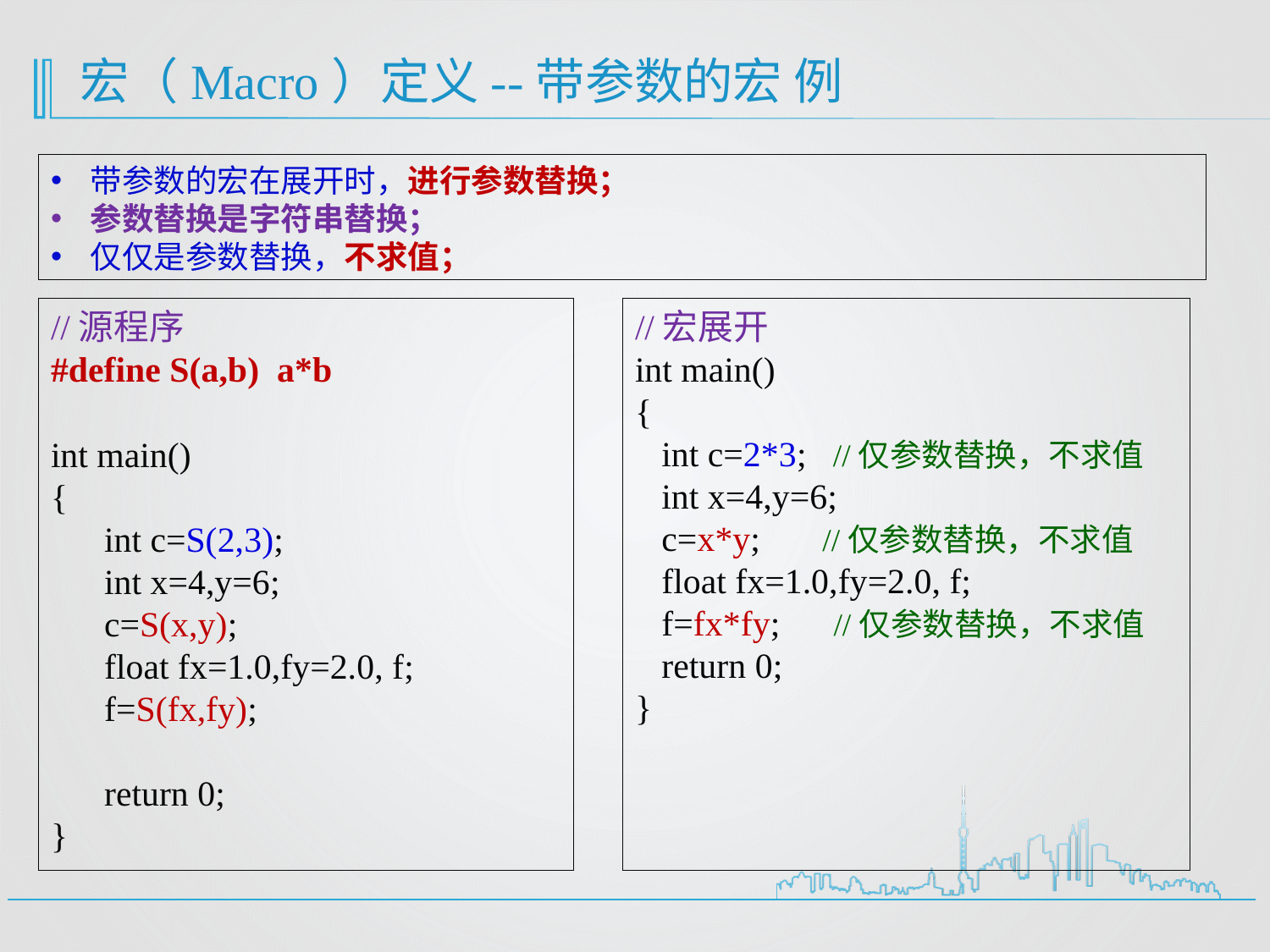

# 宏（Macro）定义--带参数的宏 例
带参数的宏在展开时，进行参数替换；
参数替换是字符串替换；
仅仅是参数替换，不求值；
//宏展开
int main()
{
   int c=2*3;   //仅参数替换，不求值
   int x=4,y=6;
   c=x*y;       //仅参数替换，不求值
   float fx=1.0,fy=2.0, f;
   f=fx*fy;      //仅参数替换，不求值
   return 0;
}
//源程序
#define S(a,b)  a*b

int main()
{
      int c=S(2,3);
      int x=4,y=6;
      c=S(x,y);
      float fx=1.0,fy=2.0, f;
      f=S(fx,fy);

      return 0;
}